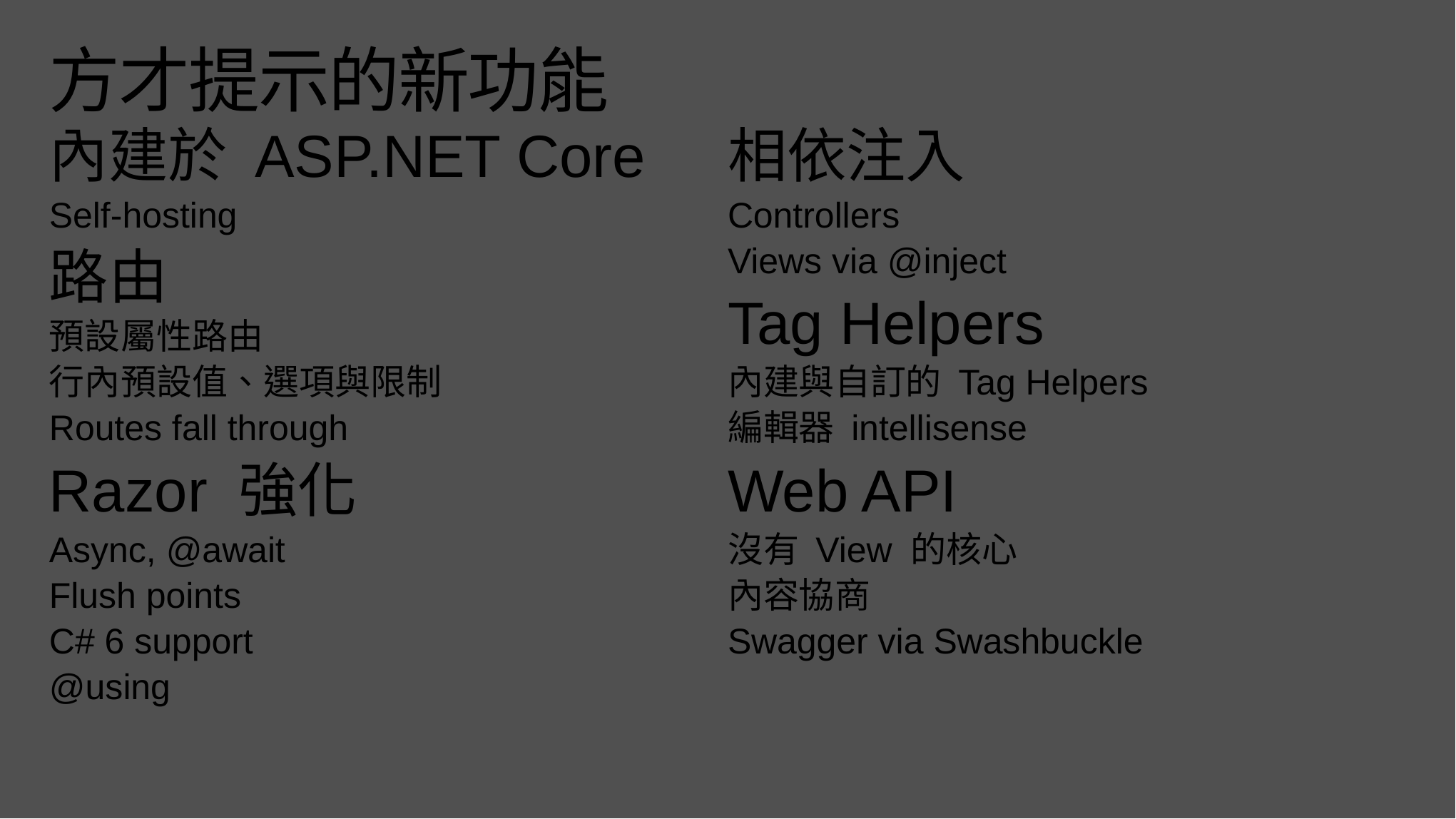

# 方才提示的新功能
內建於 ASP.NET Core
Self-hosting
路由
預設屬性路由
行內預設值、選項與限制
Routes fall through
Razor 強化
Async, @await
Flush points
C# 6 support
@using
相依注入
Controllers
Views via @inject
Tag Helpers
內建與自訂的 Tag Helpers
編輯器 intellisense
Web API
沒有 View 的核心
內容協商
Swagger via Swashbuckle